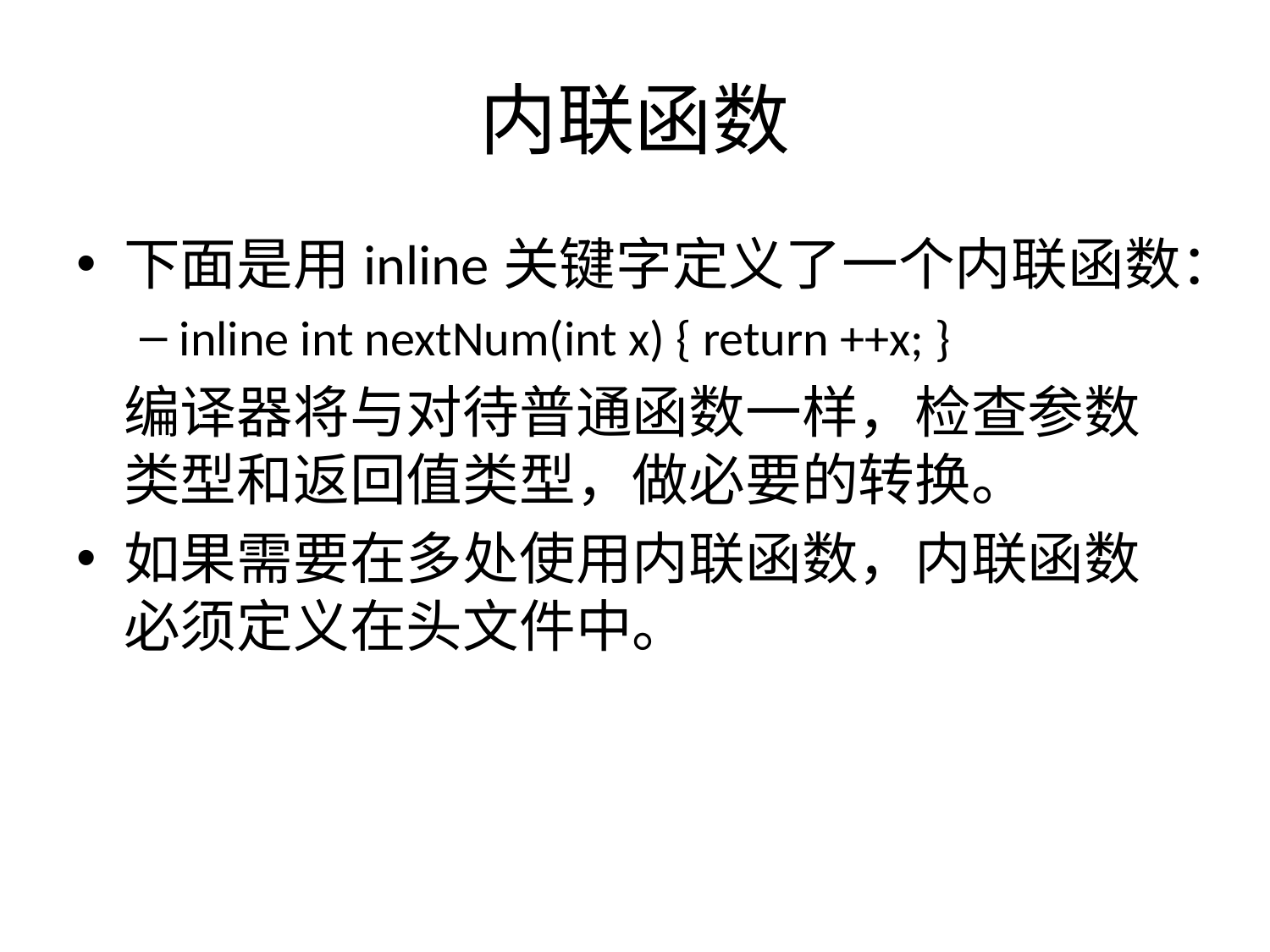

# 内联函数
下面是用inline关键字定义了一个内联函数：
inline int nextNum(int x) { return ++x; }
	编译器将与对待普通函数一样，检查参数类型和返回值类型，做必要的转换。
如果需要在多处使用内联函数，内联函数必须定义在头文件中。